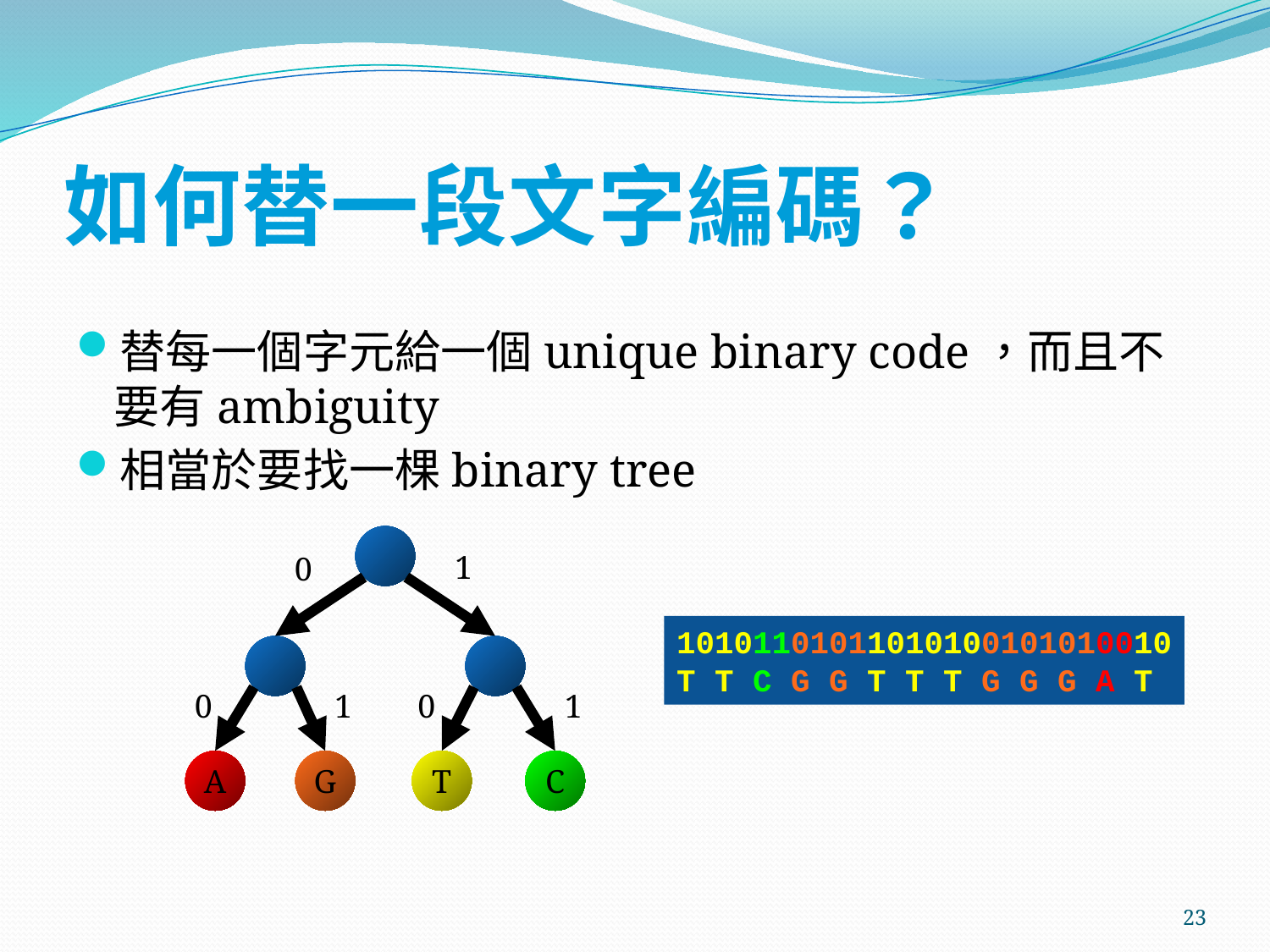

# 如何替一段文字編碼？
替每一個字元給一個unique binary code，而且不要有ambiguity
相當於要找一棵binary tree

1
0
10101101011010100101010010
T T C G G T T T G G G A T

0
1
0
1
A
G
T
C
23